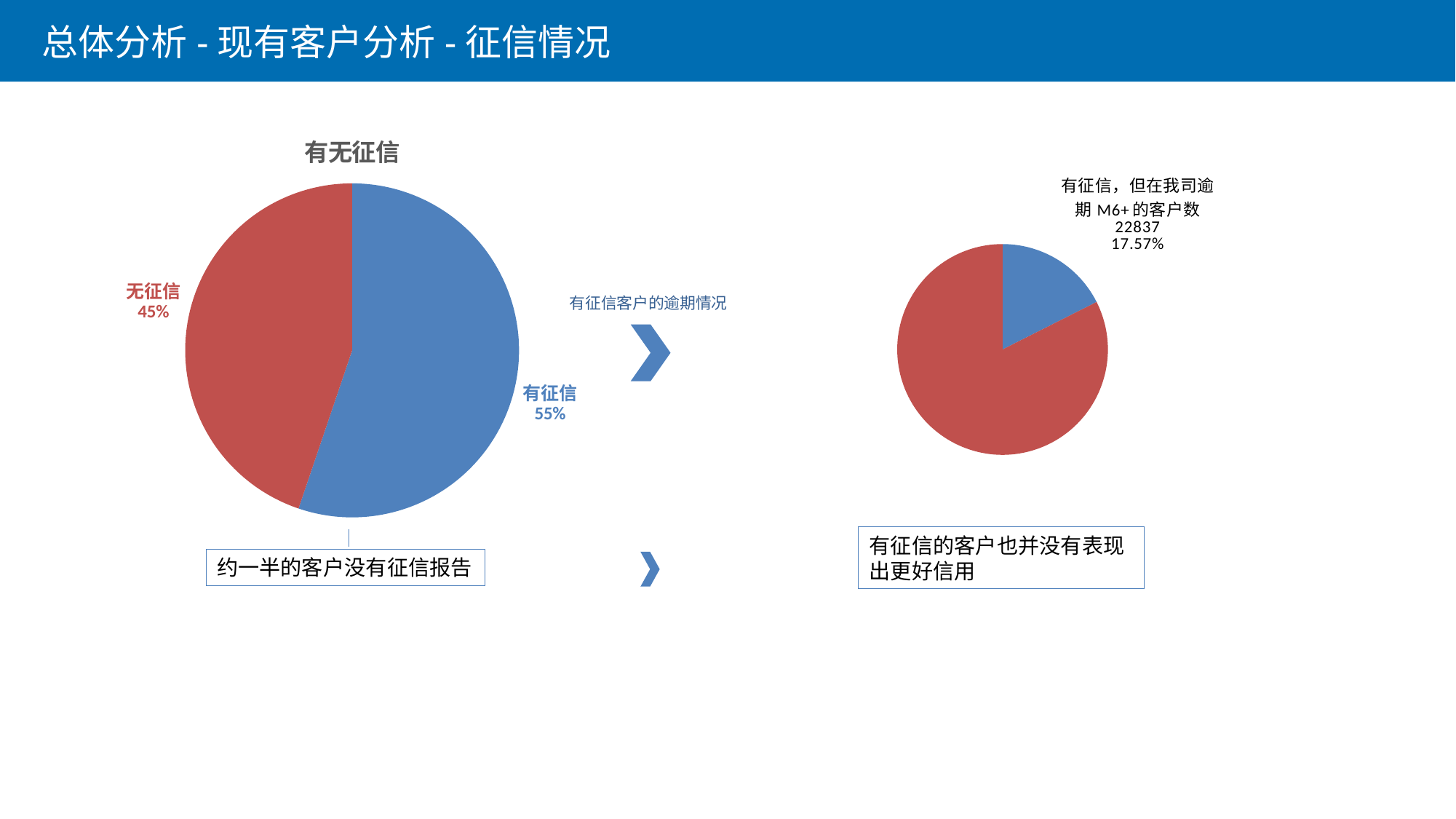

总体分析-现有客户分析-征信情况

### Chart: 有无征信

| Category |  |
|---|---|
| 有征信 | 130001.0 |
| 无征信 | 105505.0 |

### Chart

| Category |  |
|---|---|
| 有征信但在我司逾期M6+的客户数 | 22837.0 |
| 有征信但在我司无逾期M6+的客户数 | 107164.0 |
有征信客户的逾期情况

有征信的客户也并没有表现出更好信用
约一半的客户没有征信报告